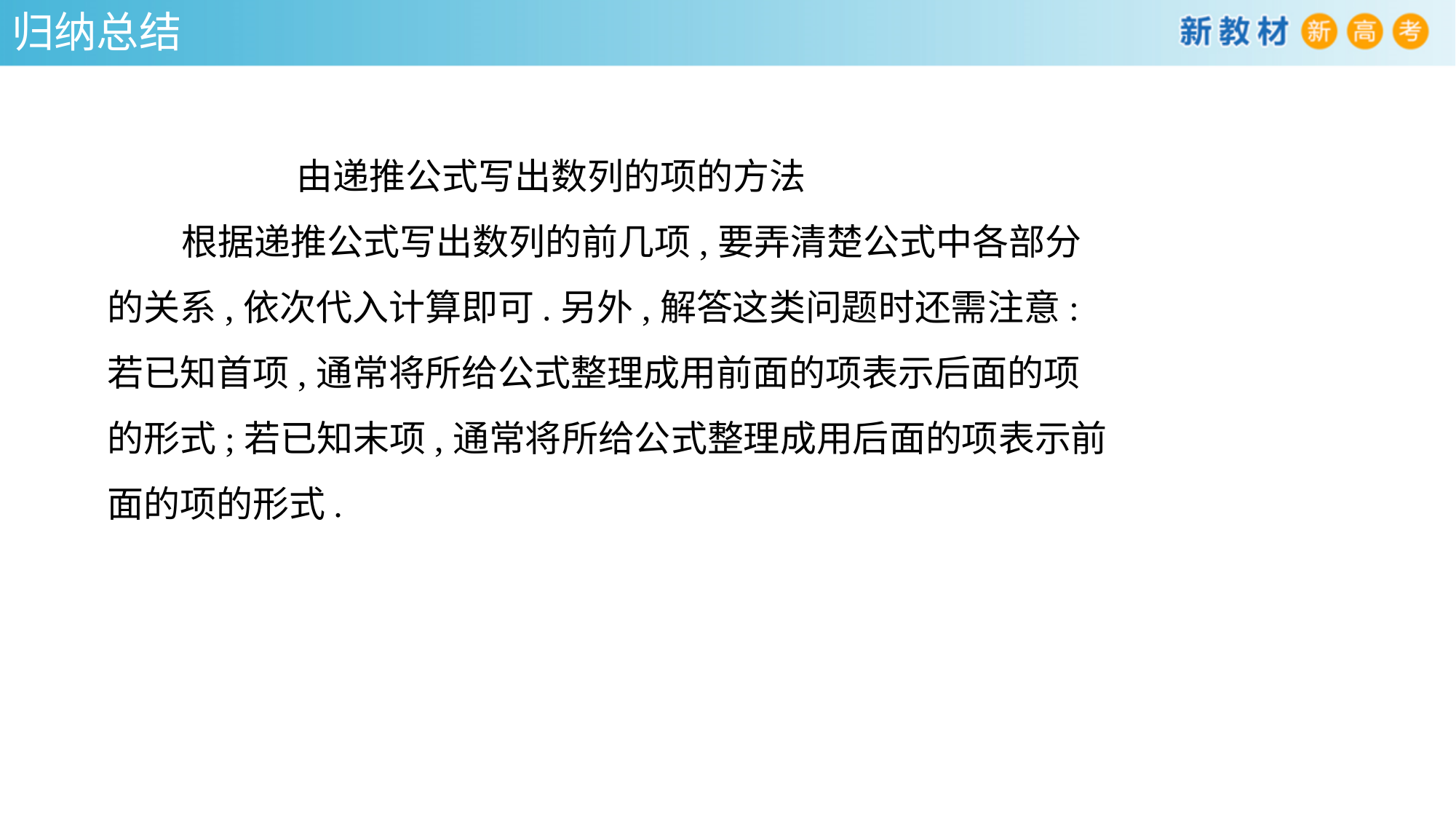

归纳总结
                      由递推公式写出数列的项的方法
        根据递推公式写出数列的前几项,要弄清楚公式中各部分的关系,依次代入计算即可.另外,解答这类问题时还需注意:若已知首项,通常将所给公式整理成用前面的项表示后面的项的形式;若已知末项,通常将所给公式整理成用后面的项表示前面的项的形式.